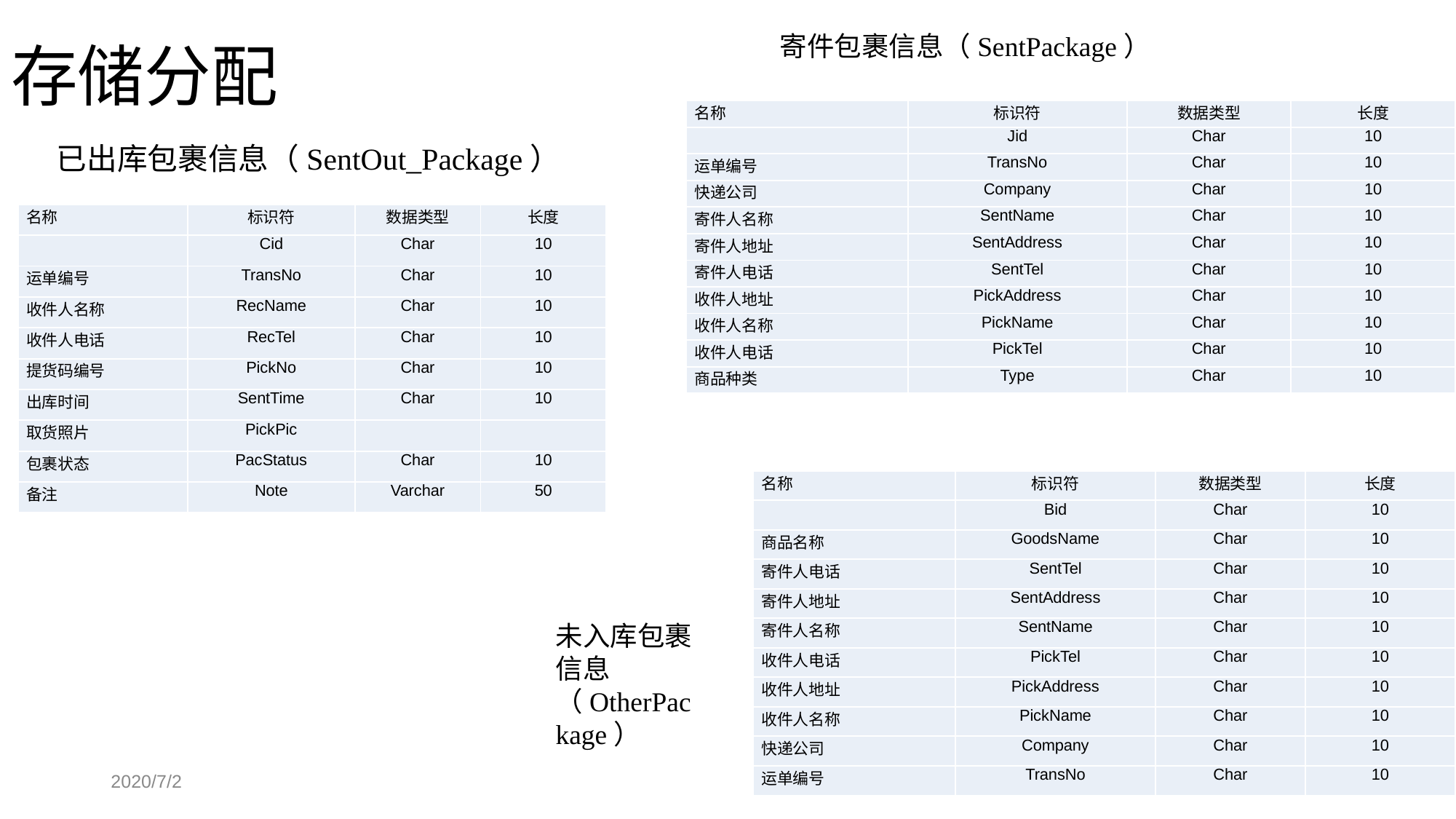

# 存储分配
寄件包裹信息（SentPackage）

| 名称 | 标识符 | 数据类型 | 长度 |
| --- | --- | --- | --- |
|  | Jid | Char | 10 |
| 运单编号 | TransNo | Char | 10 |
| 快递公司 | Company | Char | 10 |
| 寄件人名称 | SentName | Char | 10 |
| 寄件人地址 | SentAddress | Char | 10 |
| 寄件人电话 | SentTel | Char | 10 |
| 收件人地址 | PickAddress | Char | 10 |
| 收件人名称 | PickName | Char | 10 |
| 收件人电话 | PickTel | Char | 10 |
| 商品种类 | Type | Char | 10 |
已出库包裹信息（SentOut_Package）
| 名称 | 标识符 | 数据类型 | 长度 |
| --- | --- | --- | --- |
|  | Cid | Char | 10 |
| 运单编号 | TransNo | Char | 10 |
| 收件人名称 | RecName | Char | 10 |
| 收件人电话 | RecTel | Char | 10 |
| 提货码编号 | PickNo | Char | 10 |
| 出库时间 | SentTime | Char | 10 |
| 取货照片 | PickPic |  |  |
| 包裹状态 | PacStatus | Char | 10 |
| 备注 | Note | Varchar | 50 |
| 名称 | 标识符 | 数据类型 | 长度 |
| --- | --- | --- | --- |
|  | Bid | Char | 10 |
| 商品名称 | GoodsName | Char | 10 |
| 寄件人电话 | SentTel | Char | 10 |
| 寄件人地址 | SentAddress | Char | 10 |
| 寄件人名称 | SentName | Char | 10 |
| 收件人电话 | PickTel | Char | 10 |
| 收件人地址 | PickAddress | Char | 10 |
| 收件人名称 | PickName | Char | 10 |
| 快递公司 | Company | Char | 10 |
| 运单编号 | TransNo | Char | 10 |
未入库包裹信息（OtherPackage）
2020/7/2